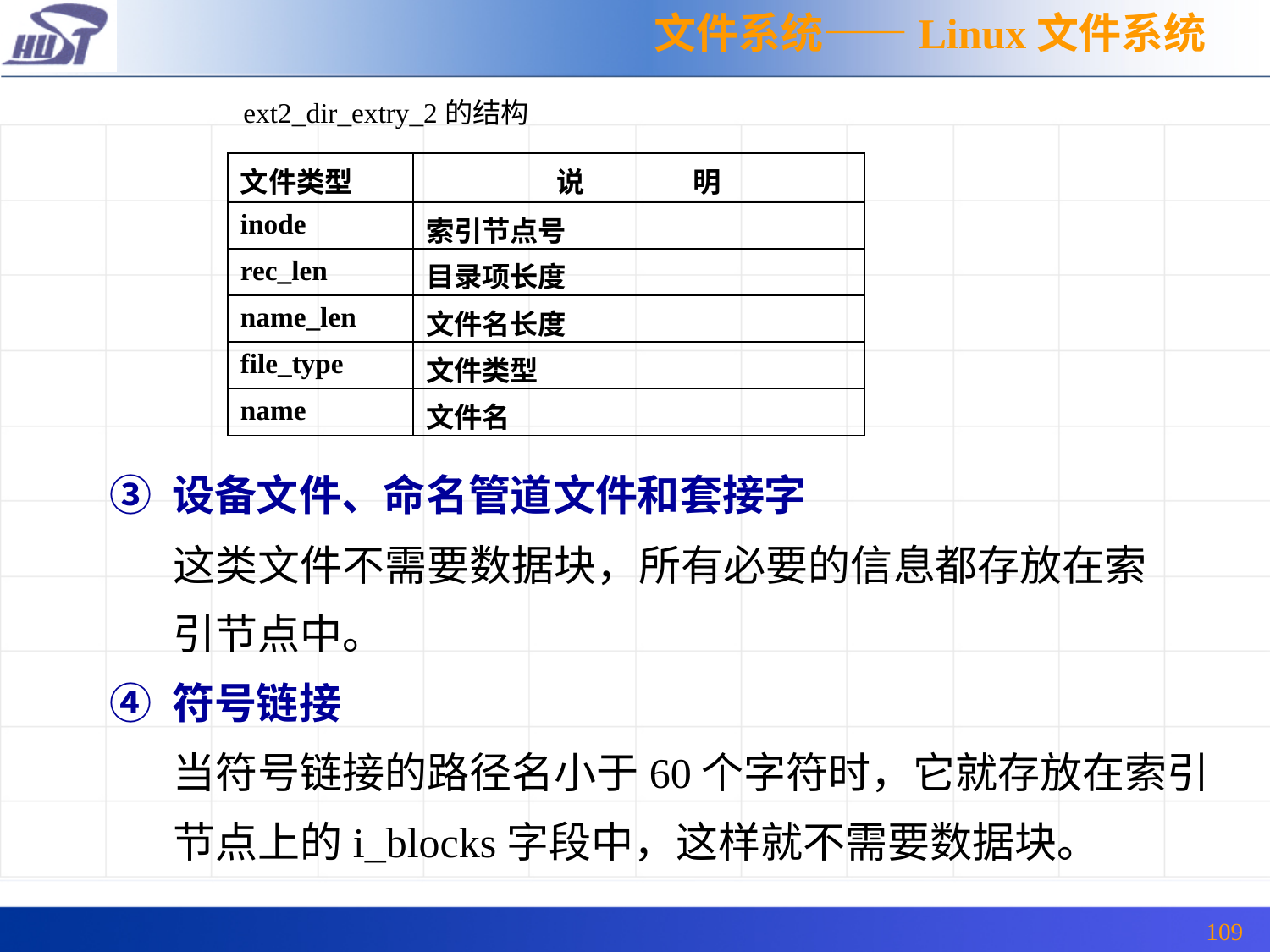

文件系统——Linux文件系统
ext2_dir_extry_2的结构
| 文件类型 | 说 明 |
| --- | --- |
| inode | 索引节点号 |
| rec\_len | 目录项长度 |
| name\_len | 文件名长度 |
| file\_type | 文件类型 |
| name | 文件名 |
③ 设备文件、命名管道文件和套接字
这类文件不需要数据块，所有必要的信息都存放在索
引节点中。
④ 符号链接
当符号链接的路径名小于60个字符时，它就存放在索引
节点上的i_blocks字段中，这样就不需要数据块。
109